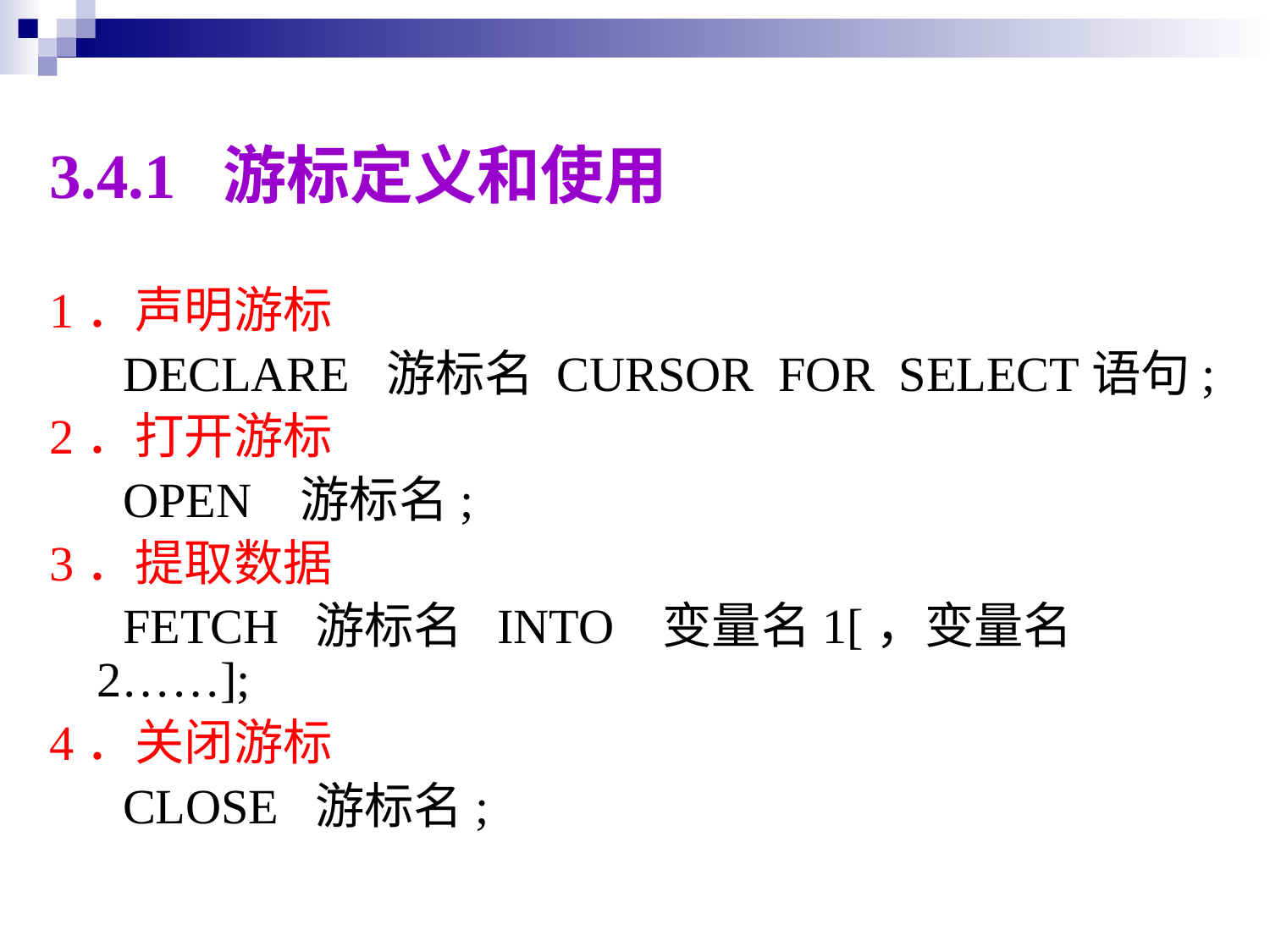

3.4.1  游标定义和使用

1．声明游标
      DECLARE  游标名 CURSOR  FOR  SELECT语句;
2．打开游标
      OPEN   游标名;
3．提取数据
      FETCH  游标名  INTO   变量名1[，变量名2……];
4．关闭游标
      CLOSE  游标名;